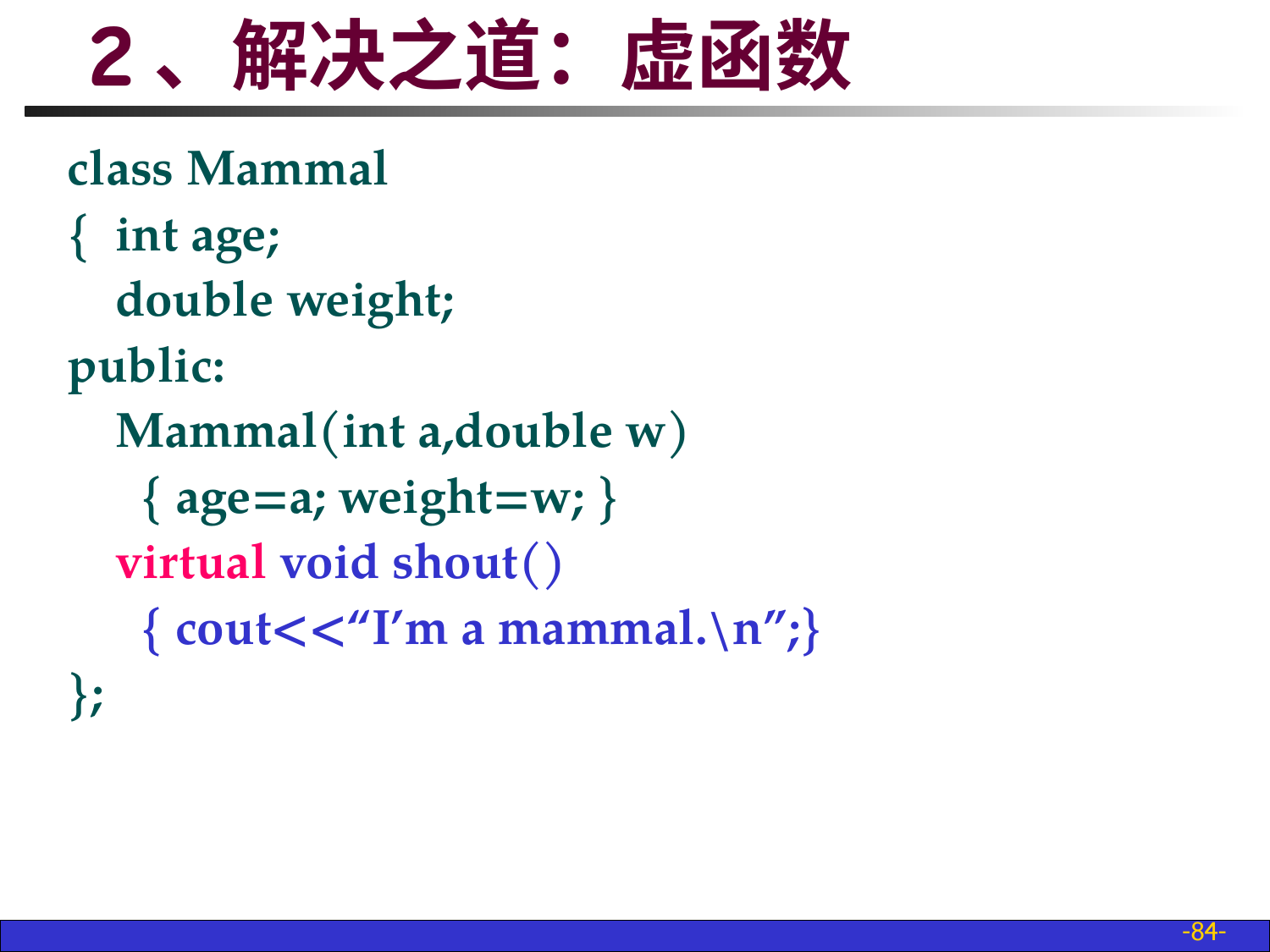

# 2、解决之道：虚函数
class Mammal
{	int age;
	double weight;
public:
	Mammal(int a,double w)
	  { age=a; weight=w; }
	virtual void shout()
	  { cout<<“I’m a mammal.\n”;}
};
-84-